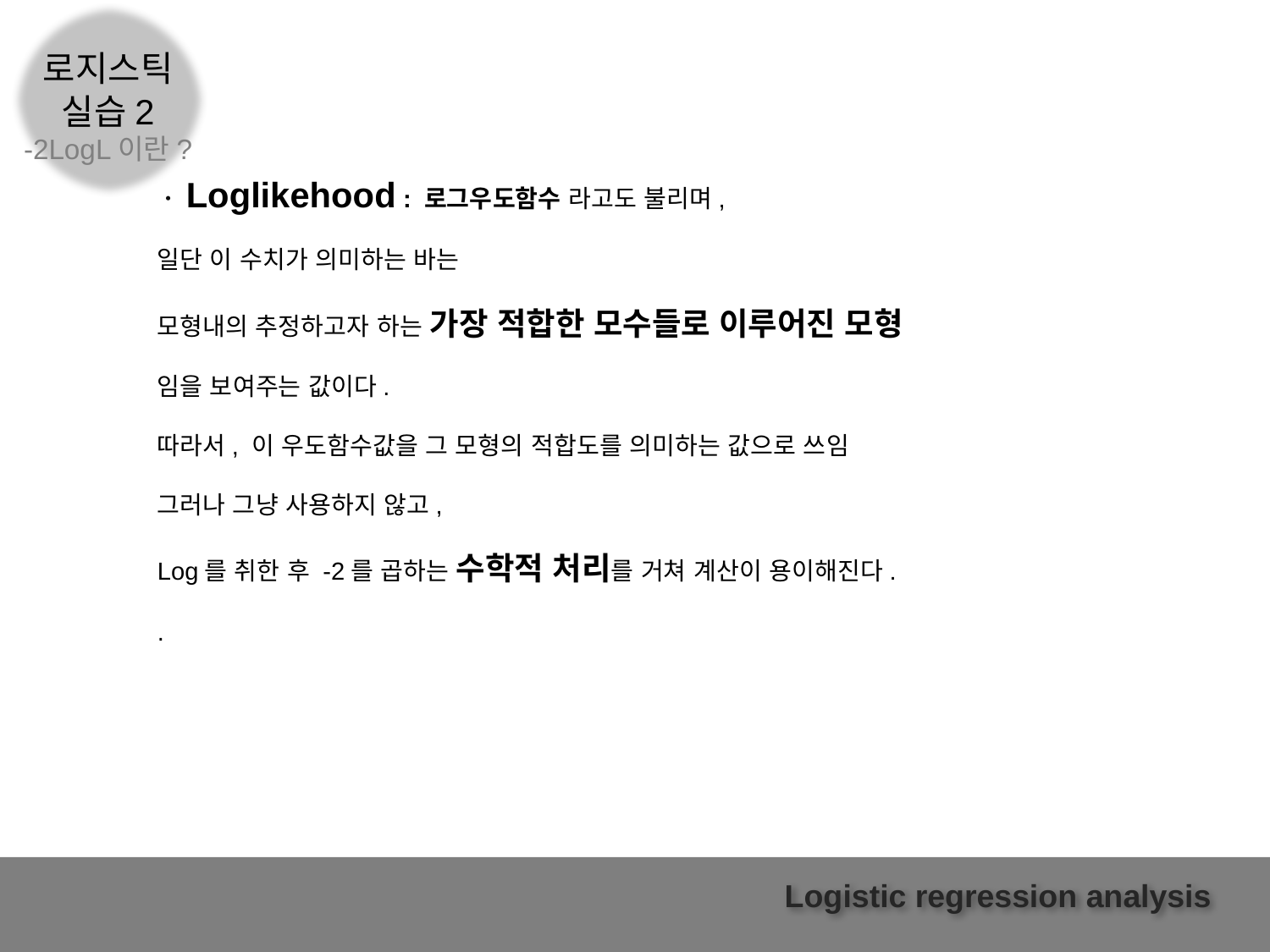

로지스틱
실습2
-2LogL이란?
ㆍLoglikehood : 로그우도함수 라고도 불리며,

일단 이 수치가 의미하는 바는

모형내의 추정하고자 하는 가장 적합한 모수들로 이루어진 모형

임을 보여주는 값이다.

따라서, 이 우도함수값을 그 모형의 적합도를 의미하는 값으로 쓰임

그러나 그냥 사용하지 않고,

Log를 취한 후 -2를 곱하는 수학적 처리를 거쳐 계산이 용이해진다.

.

Logistic regression analysis